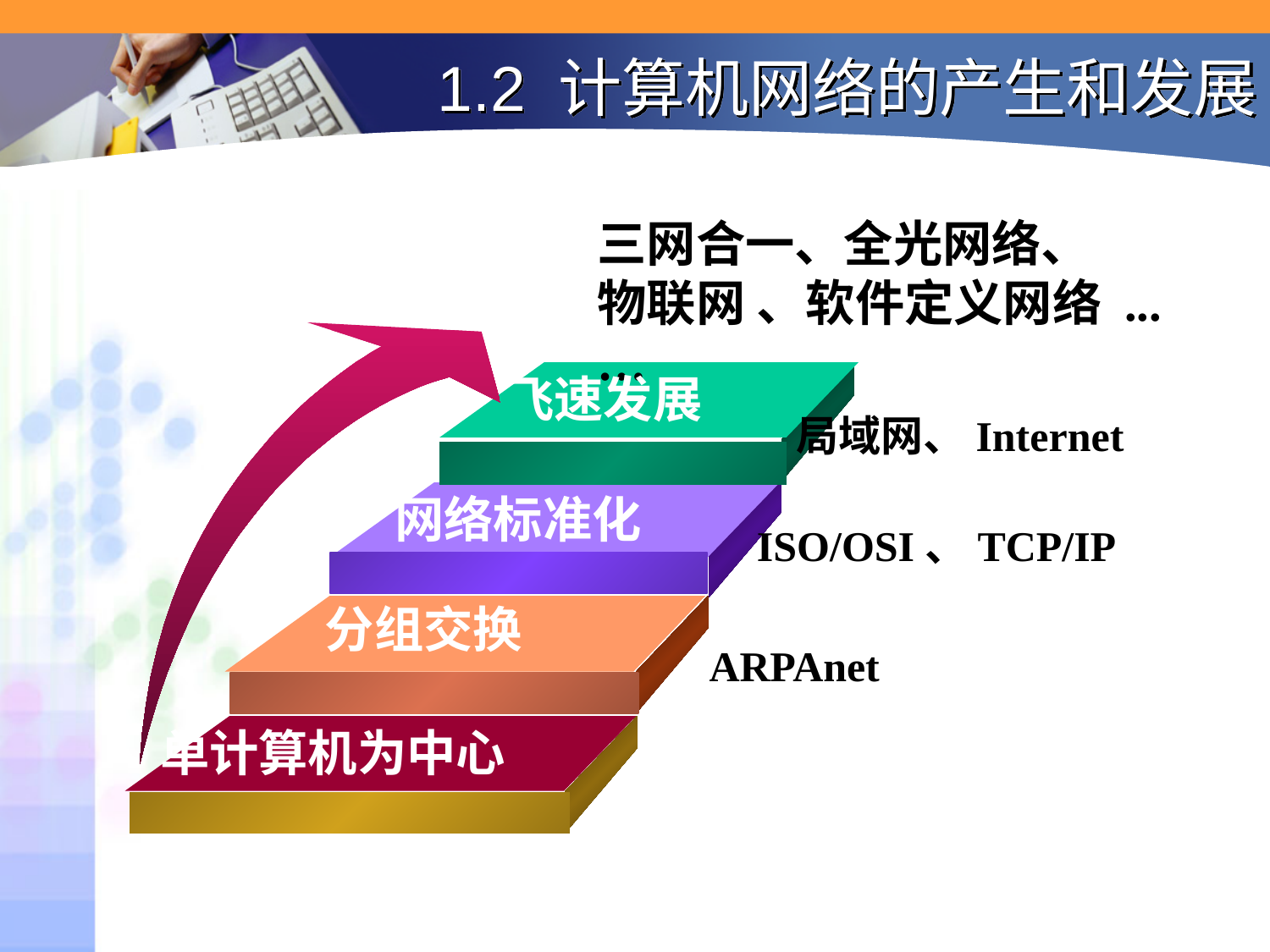

# 1.2 计算机网络的产生和发展
三网合一、全光网络、
物联网 、软件定义网络 ... …

飞速发展

   局域网、Internet

网络标准化

   ISO/OSI、TCP/IP

分组交换

   ARPAnet

单计算机为中心